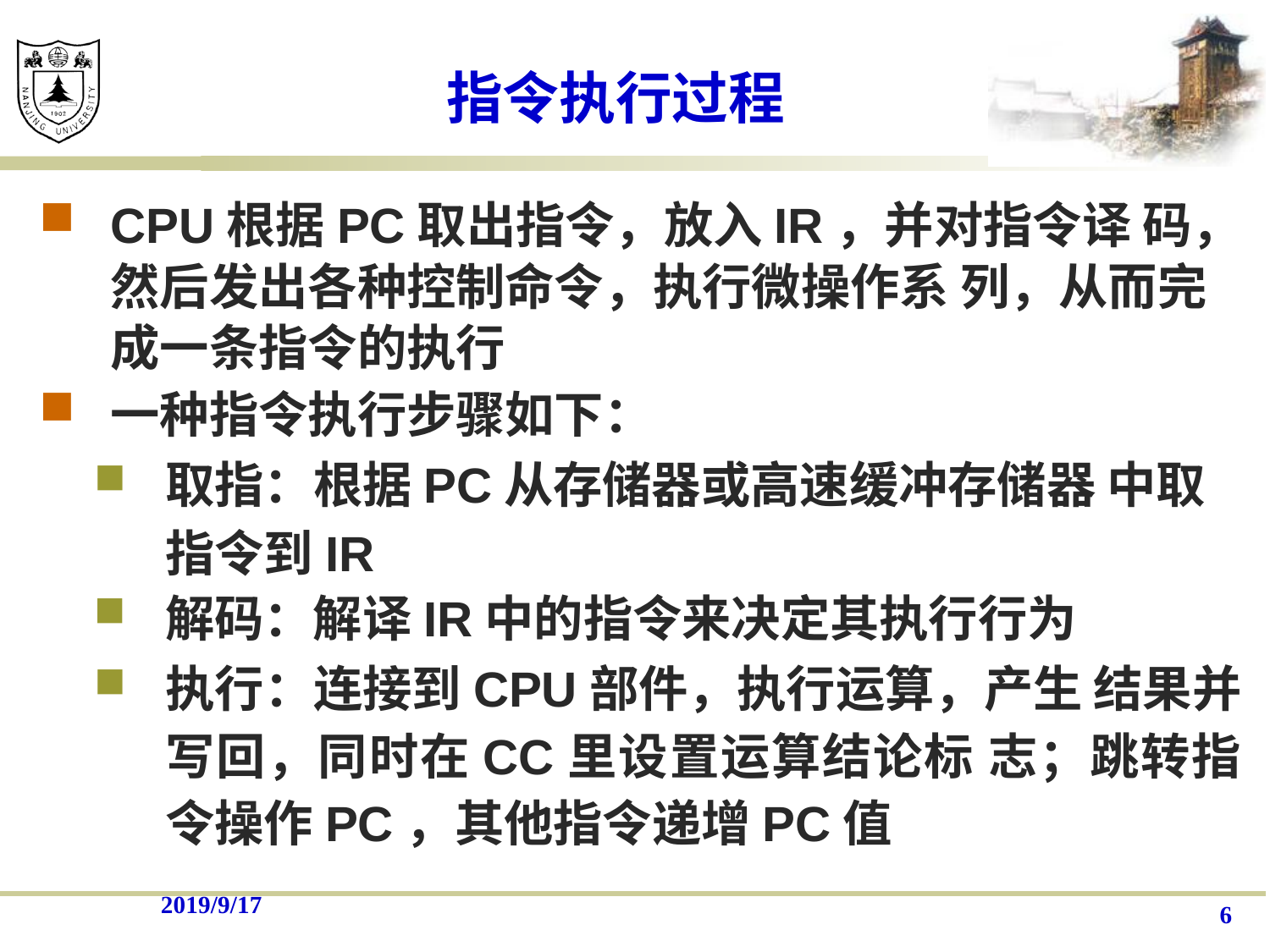

6
# 指令执行过程
CPU根据PC取出指令，放入IR，并对指令译 码，然后发出各种控制命令，执行微操作系 列，从而完成一条指令的执行
一种指令执行步骤如下：
取指：根据PC从存储器或高速缓冲存储器 中取指令到IR
解码：解译IR中的指令来决定其执行行为
执行：连接到CPU部件，执行运算，产生 结果并写回，同时在CC里设置运算结论标 志；跳转指令操作PC，其他指令递增PC值

2019/9/17